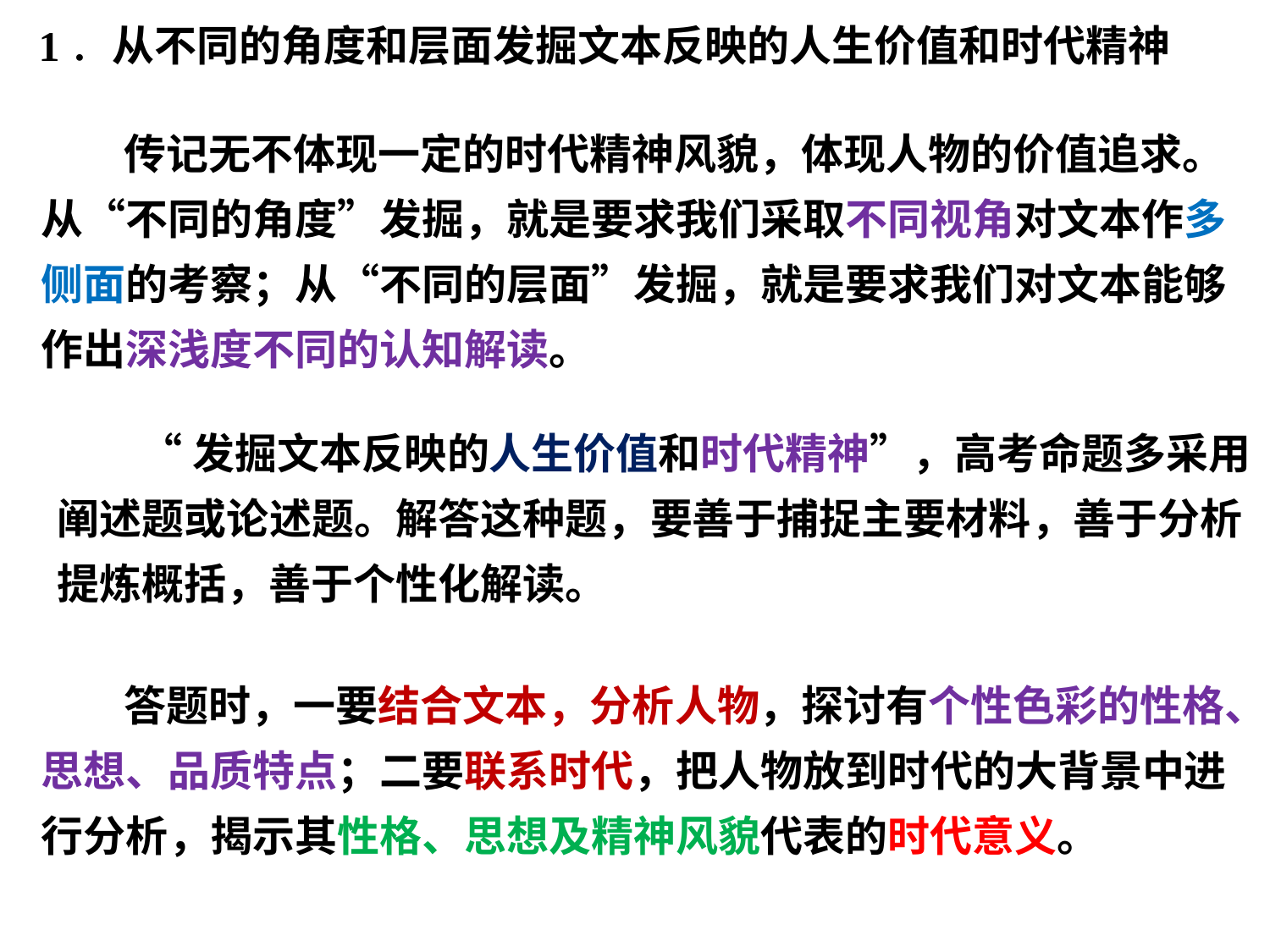

1．从不同的角度和层面发掘文本反映的人生价值和时代精神

	传记无不体现一定的时代精神风貌，体现人物的价值追求。

从“不同的角度”发掘，就是要求我们采取不同视角对文本作多

侧面的考察；从“不同的层面”发掘，就是要求我们对文本能够

作出深浅度不同的认知解读。
	“发掘文本反映的人生价值和时代精神”，高考命题多采用

阐述题或论述题。解答这种题，要善于捕捉主要材料，善于分析

提炼概括，善于个性化解读。
	答题时，一要结合文本，分析人物，探讨有个性色彩的性格、

思想、品质特点；二要联系时代，把人物放到时代的大背景中进

行分析，揭示其性格、思想及精神风貌代表的时代意义。